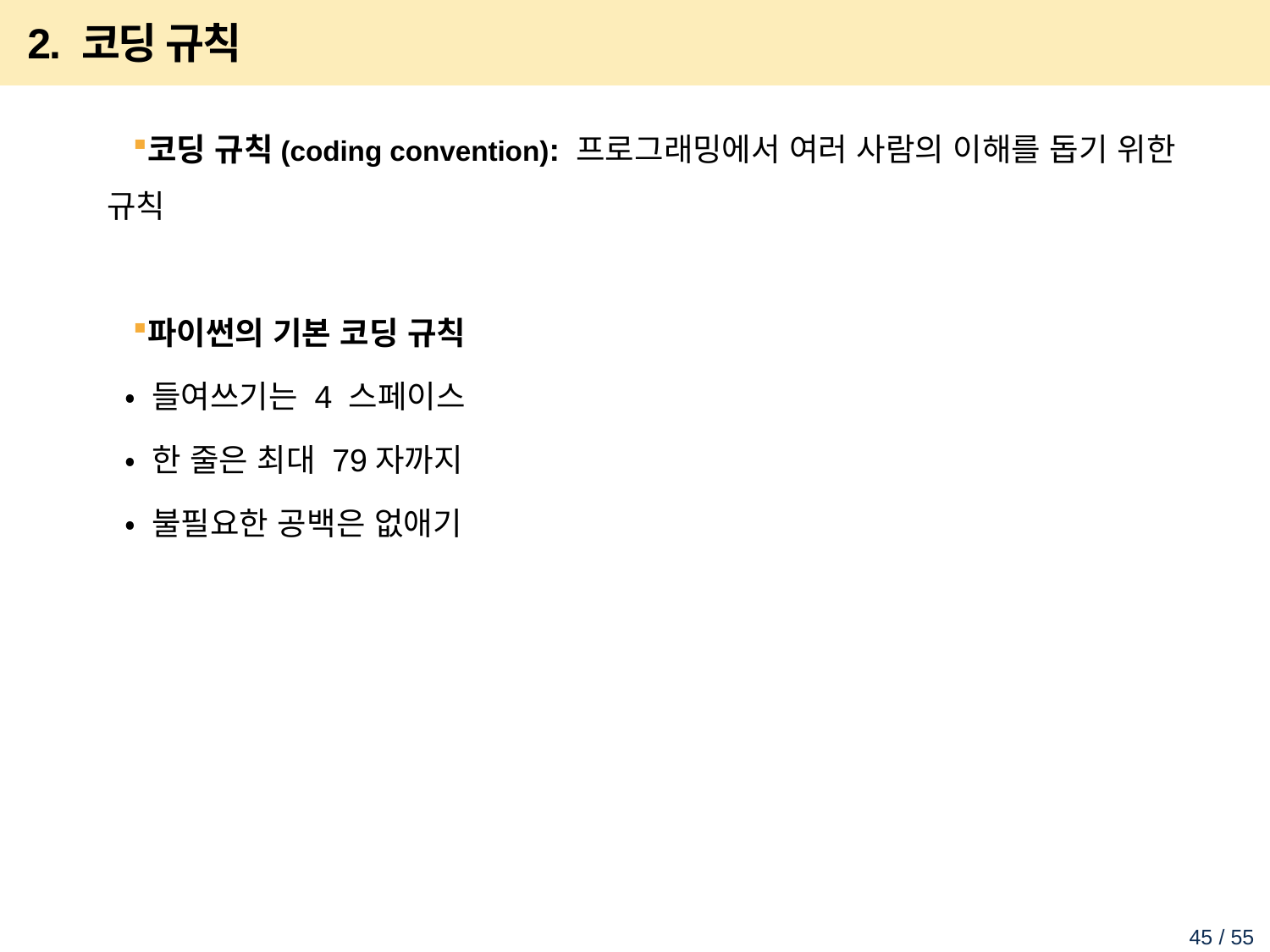

# 2. 코딩 규칙
코딩 규칙(coding convention): 프로그래밍에서 여러 사람의 이해를 돕기 위한 규칙

파이썬의 기본 코딩 규칙
  • 들여쓰기는 4 스페이스
  • 한 줄은 최대 79자까지
  • 불필요한 공백은 없애기